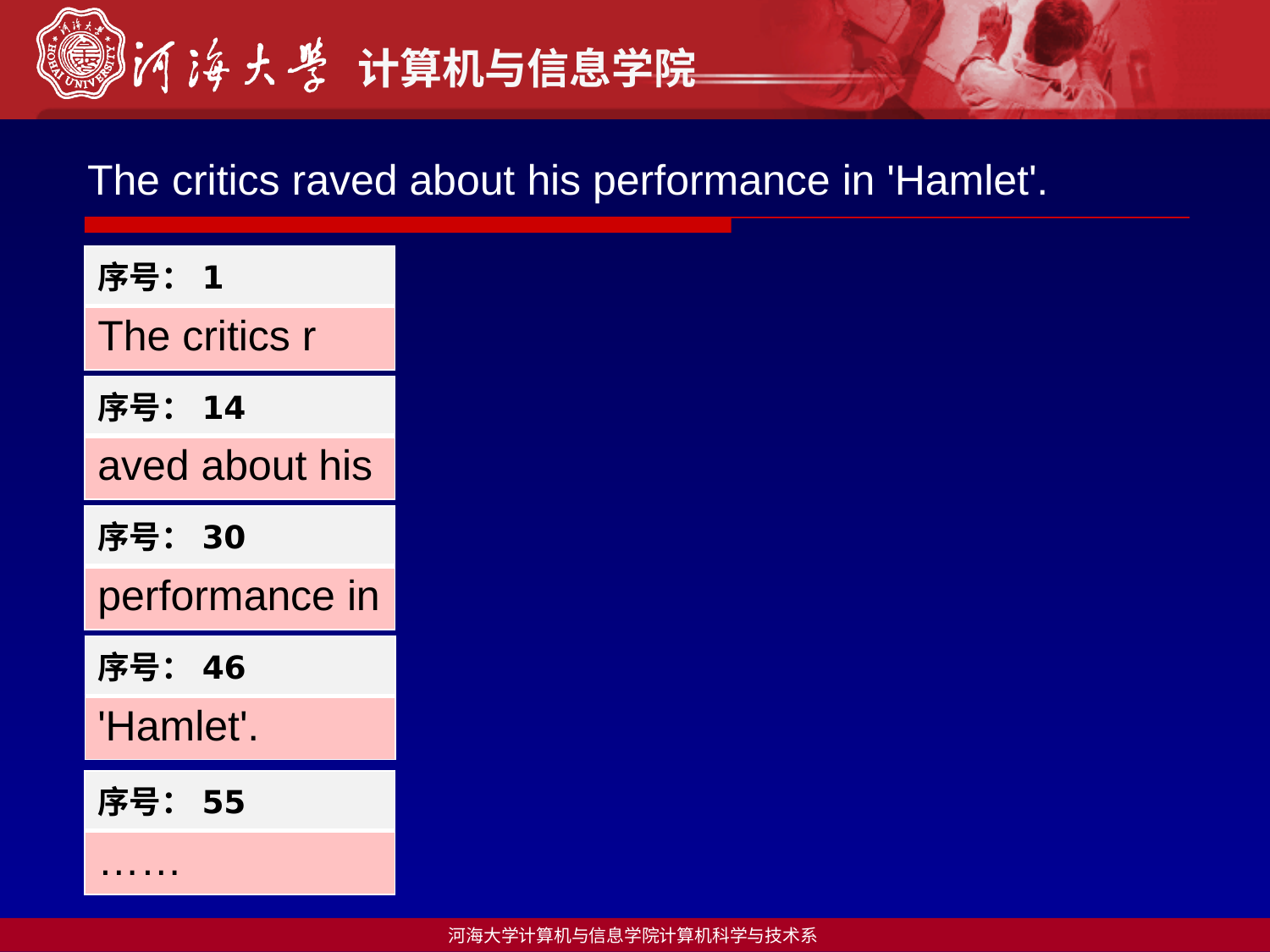

The critics raved about his performance in 'Hamlet'.
| 序号：1 |
| --- |
| The critics r |
| 序号：14 |
| --- |
| aved about his |
| 序号：30 |
| --- |
| performance in |
| 序号：46 |
| --- |
| 'Hamlet'. |
| 序号：55 |
| --- |
| …… |